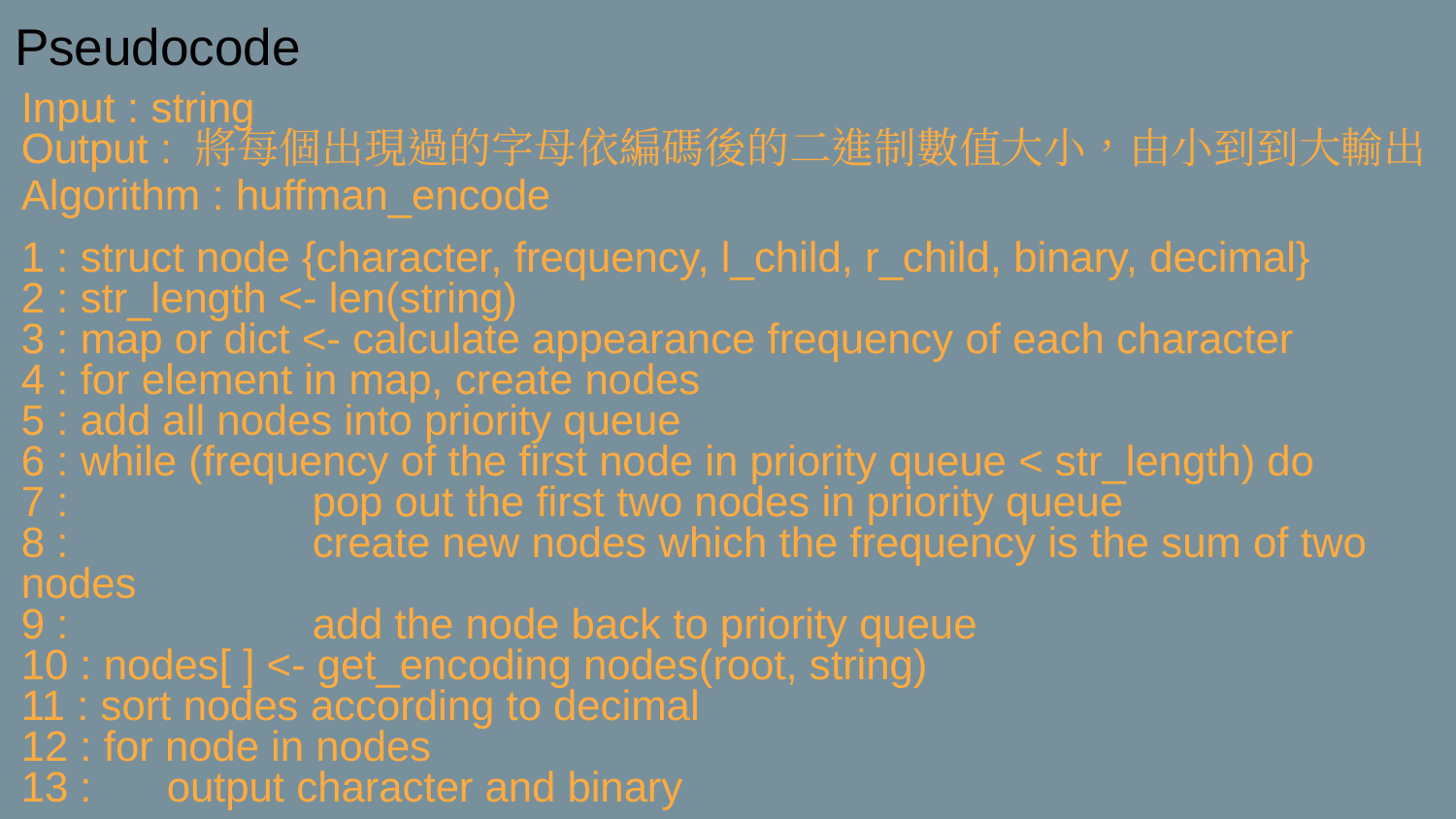

# Pseudocode
Input : string
Output : 將每個出現過的字母依編碼後的二進制數值大小，由小到到大輸出
Algorithm : huffman_encode
1 : struct node {character, frequency, l_child, r_child, binary, decimal}
2 : str_length <- len(string)
3 : map or dict <- calculate appearance frequency of each character
4 : for element in map, create nodes
5 : add all nodes into priority queue
6 : while (frequency of the first node in priority queue < str_length) do
7 : 		pop out the first two nodes in priority queue
8 : 		create new nodes which the frequency is the sum of two nodes
9 : 		add the node back to priority queue
10 : nodes[ ] <- get_encoding nodes(root, string)
11 : sort nodes according to decimal
12 : for node in nodes
13 : 	output character and binary